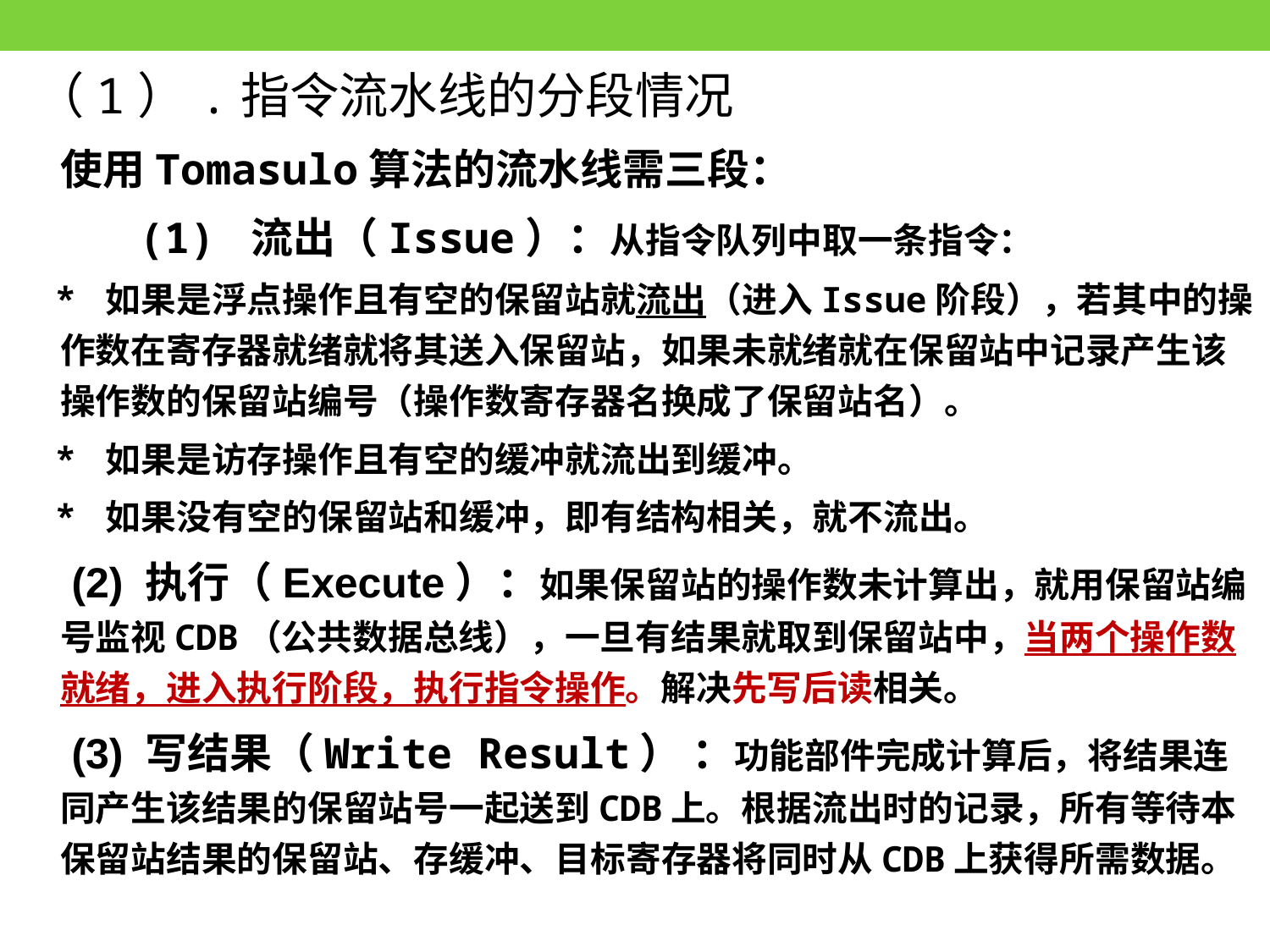

56
 （1）.指令流水线的分段情况
    使用Tomasulo算法的流水线需三段：
     (1) 流出（Issue）：从指令队列中取一条指令：
  * 如果是浮点操作且有空的保留站就流出（进入Issue阶段），若其中的操作数在寄存器就绪就将其送入保留站，如果未就绪就在保留站中记录产生该操作数的保留站编号（操作数寄存器名换成了保留站名）。
  * 如果是访存操作且有空的缓冲就流出到缓冲。
  * 如果没有空的保留站和缓冲，即有结构相关，就不流出。
     (2) 执行（Execute）：如果保留站的操作数未计算出，就用保留站编号监视CDB（公共数据总线），一旦有结果就取到保留站中，当两个操作数就绪，进入执行阶段，执行指令操作。解决先写后读相关。
     (3) 写结果（Write Result） ：功能部件完成计算后，将结果连同产生该结果的保留站号一起送到CDB上。根据流出时的记录，所有等待本保留站结果的保留站、存缓冲、目标寄存器将同时从CDB上获得所需数据。